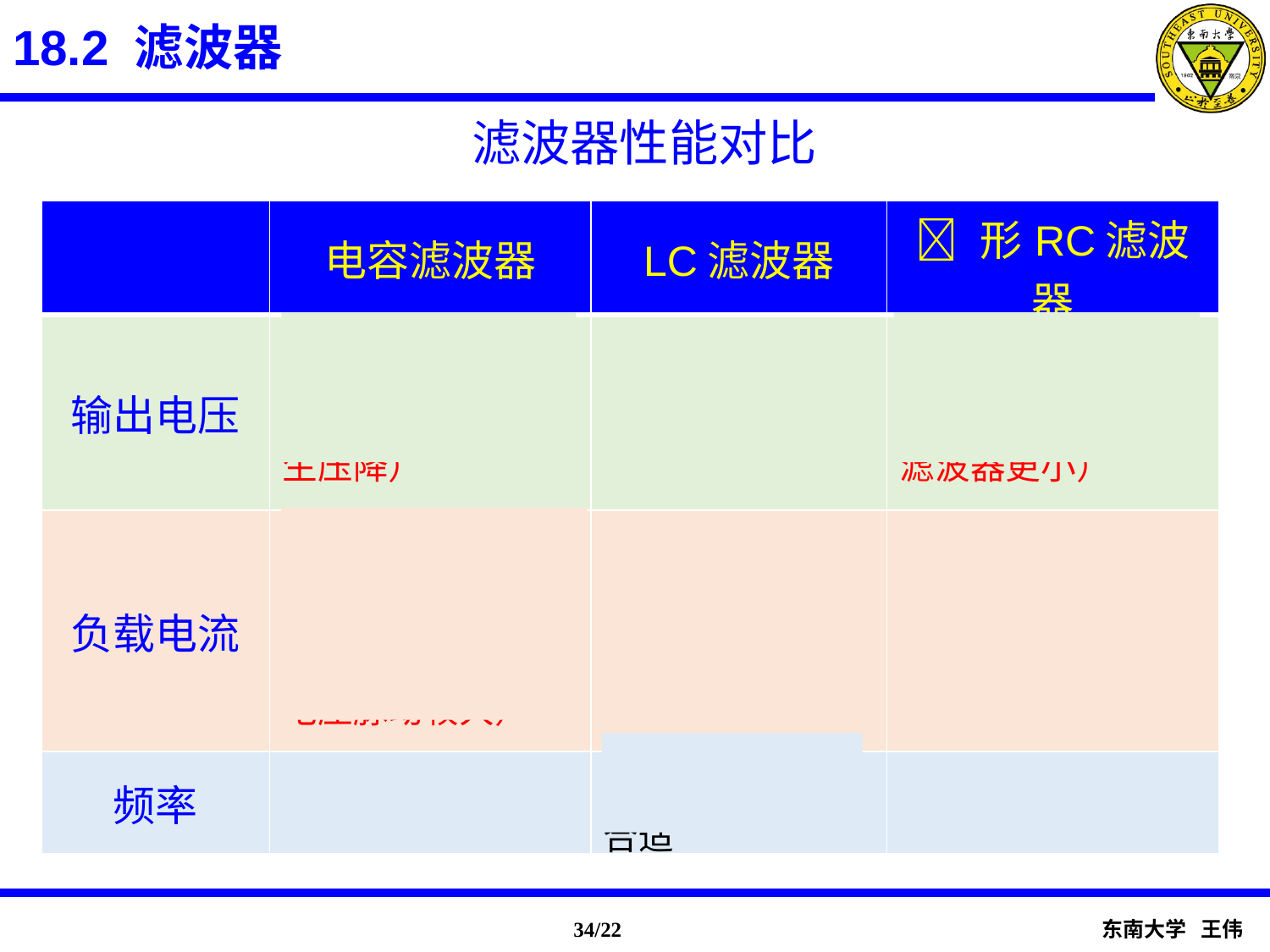

18.2 滤波器
滤波器性能对比
|  | 电容滤波器 | LC滤波器 | π 形RC滤波器 |
| --- | --- | --- | --- |
| 输出电压 | 较高 （无电阻或电感产生压降） | 较低且脉动较小 | 较低且脉动更小 （电压脉动比LC滤波器更小） |
| 负载电流 | 负载电流较小并且变化也较小 （电流大容易导致电压脉动较大） | 负载电流较大 | 负载电流较小 |
| 频率 |  | 用于高频时更为合适 |  |